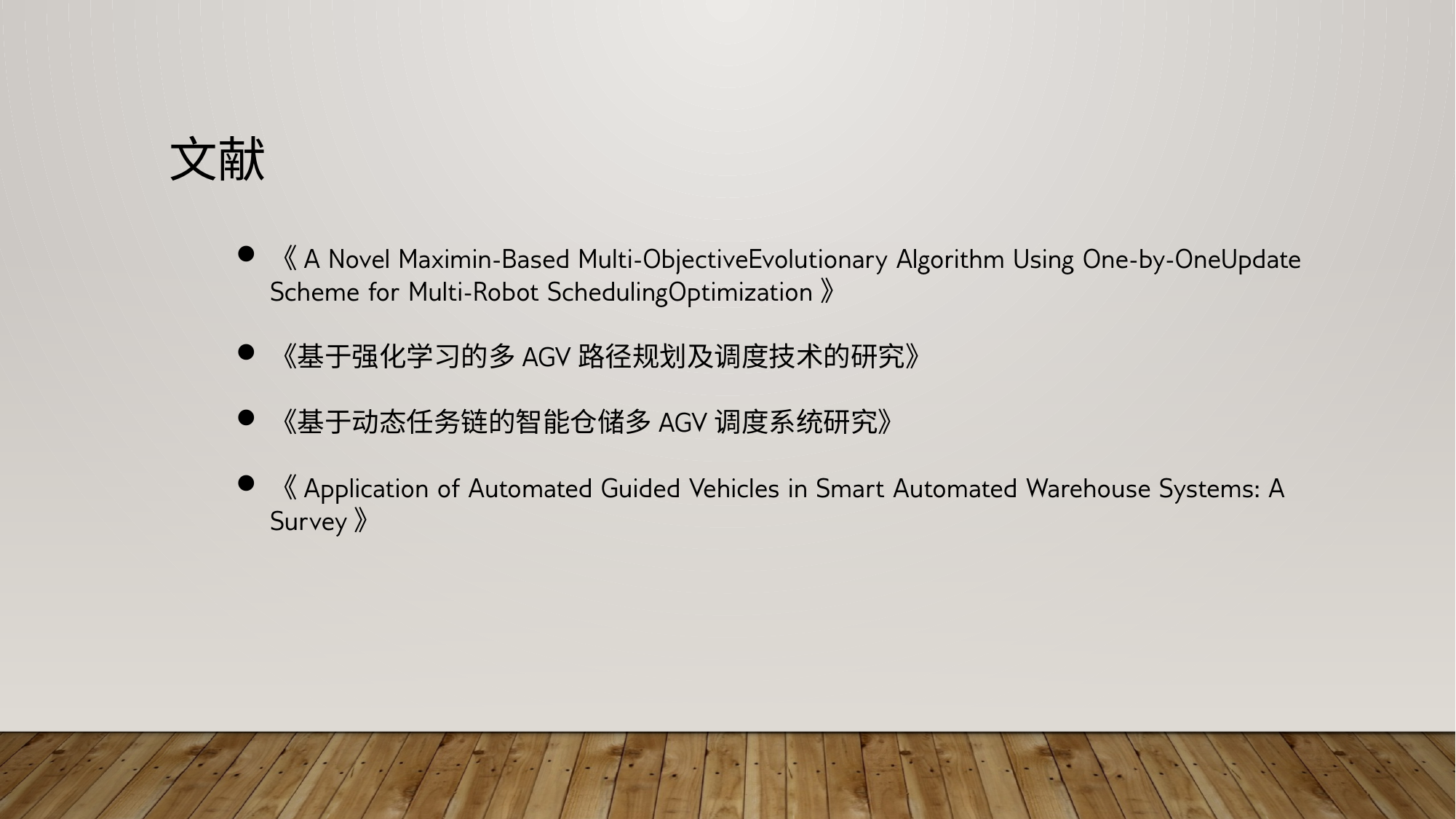

文献
《A Novel Maximin-Based Multi-ObjectiveEvolutionary Algorithm Using One-by-OneUpdate Scheme for Multi-Robot SchedulingOptimization》

《基于强化学习的多AGV路径规划及调度技术的研究》

《基于动态任务链的智能仓储多AGV调度系统研究》

《Application of Automated Guided Vehicles in Smart Automated Warehouse Systems: A Survey》